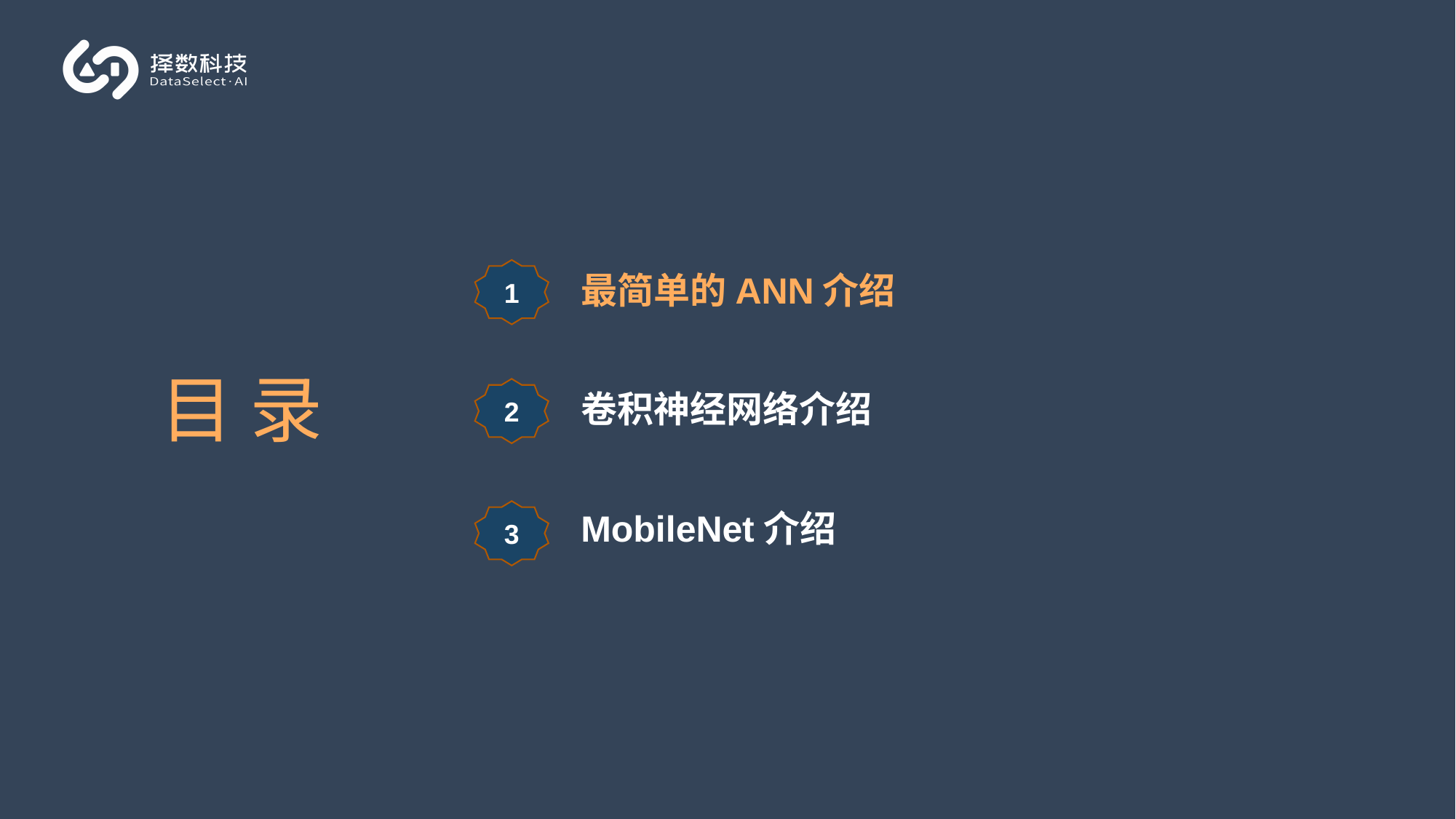

1
最简单的ANN介绍
# 目 录
2
卷积神经网络介绍
MobileNet介绍
3